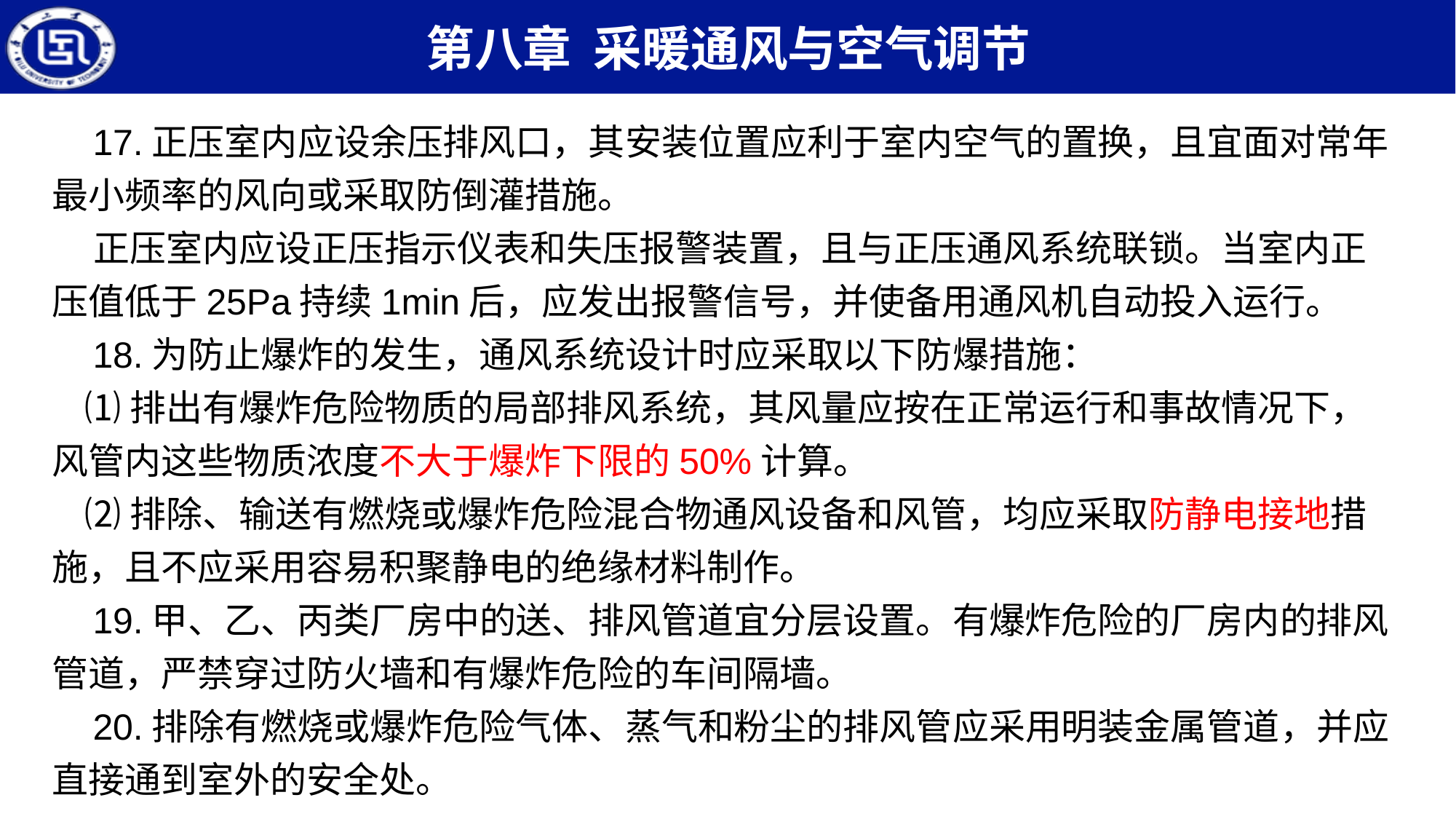

17.正压室内应设余压排风口，其安装位置应利于室内空气的置换，且宜面对常年最小频率的风向或采取防倒灌措施。
    正压室内应设正压指示仪表和失压报警装置，且与正压通风系统联锁。当室内正压值低于25Pa持续1min后，应发出报警信号，并使备用通风机自动投入运行。
    18.为防止爆炸的发生，通风系统设计时应采取以下防爆措施：
    ⑴排出有爆炸危险物质的局部排风系统，其风量应按在正常运行和事故情况下，风管内这些物质浓度不大于爆炸下限的50%计算。
    ⑵排除、输送有燃烧或爆炸危险混合物通风设备和风管，均应采取防静电接地措施，且不应采用容易积聚静电的绝缘材料制作。
    19.甲、乙、丙类厂房中的送、排风管道宜分层设置。有爆炸危险的厂房内的排风管道，严禁穿过防火墙和有爆炸危险的车间隔墙。
    20.排除有燃烧或爆炸危险气体、蒸气和粉尘的排风管应采用明装金属管道，并应直接通到室外的安全处。